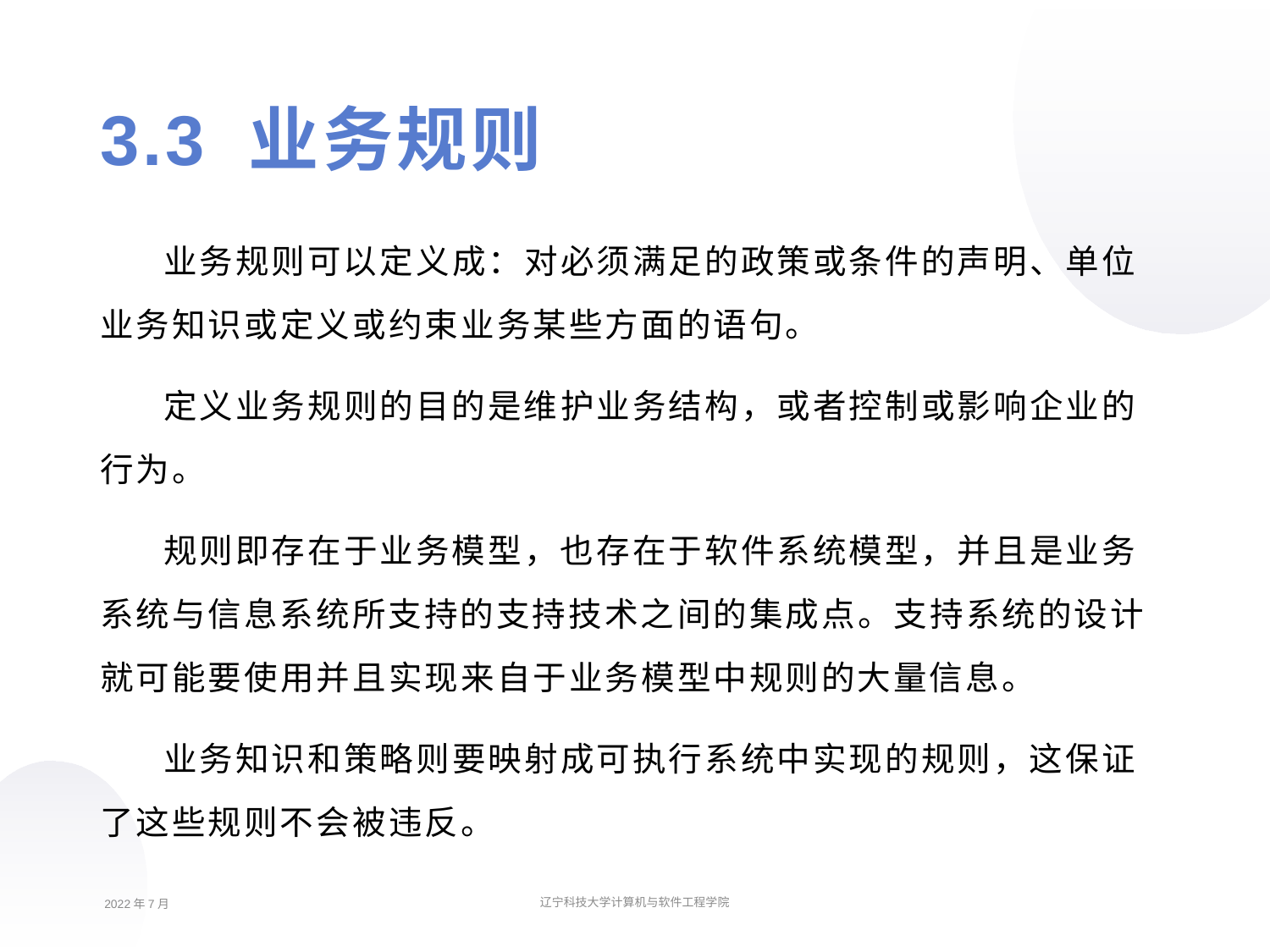

3.3 业务规则
业务规则可以定义成：对必须满足的政策或条件的声明、单位业务知识或定义或约束业务某些方面的语句。
定义业务规则的目的是维护业务结构，或者控制或影响企业的行为。
规则即存在于业务模型，也存在于软件系统模型，并且是业务系统与信息系统所支持的支持技术之间的集成点。支持系统的设计就可能要使用并且实现来自于业务模型中规则的大量信息。
业务知识和策略则要映射成可执行系统中实现的规则，这保证了这些规则不会被违反。

2022年7月
辽宁科技大学计算机与软件工程学院
78